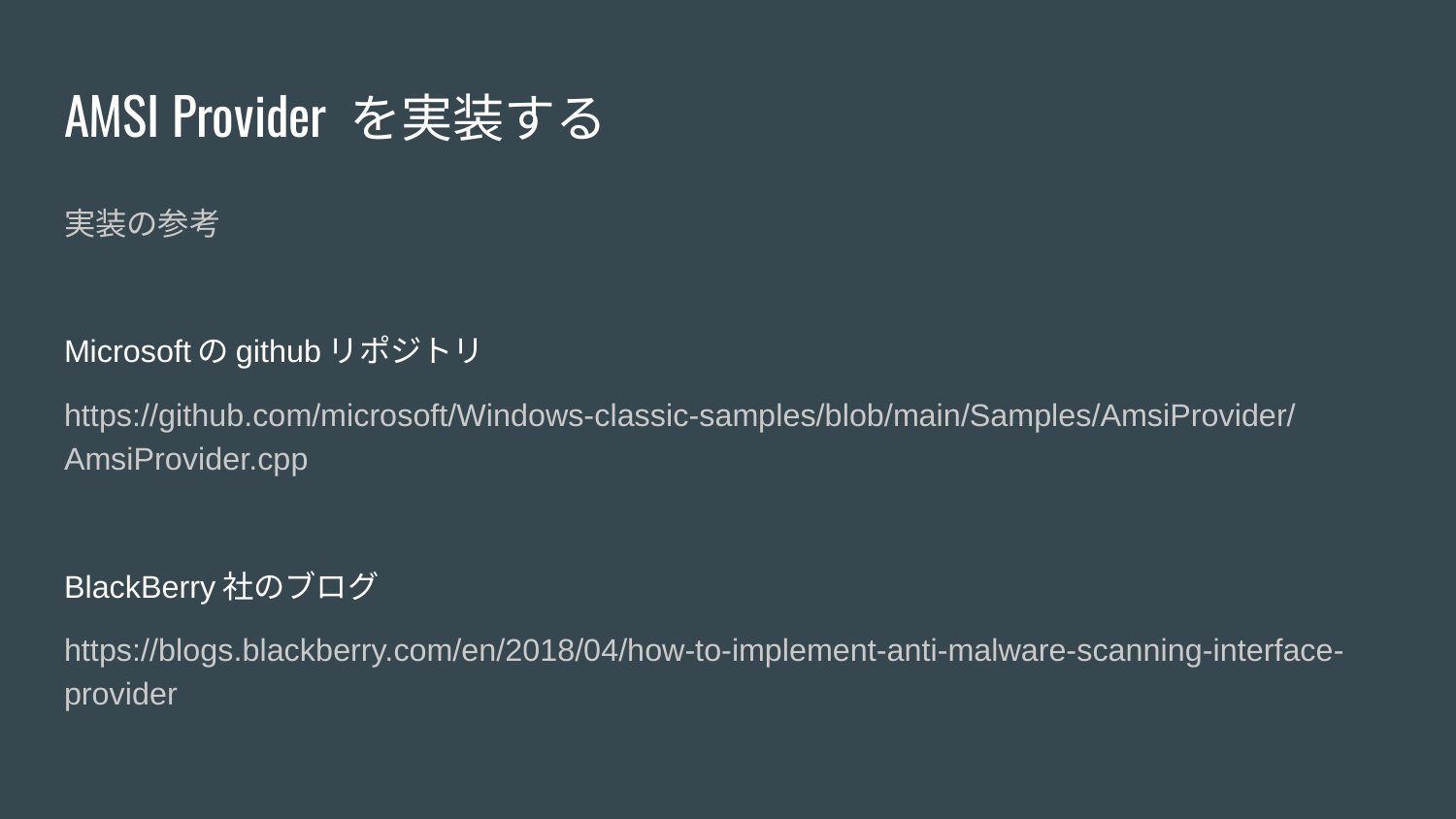

# AMSI Provider を実装する
実装の参考

Microsoftのgithubリポジトリ
https://github.com/microsoft/Windows-classic-samples/blob/main/Samples/AmsiProvider/AmsiProvider.cpp

BlackBerry社のブログ
https://blogs.blackberry.com/en/2018/04/how-to-implement-anti-malware-scanning-interface-provider